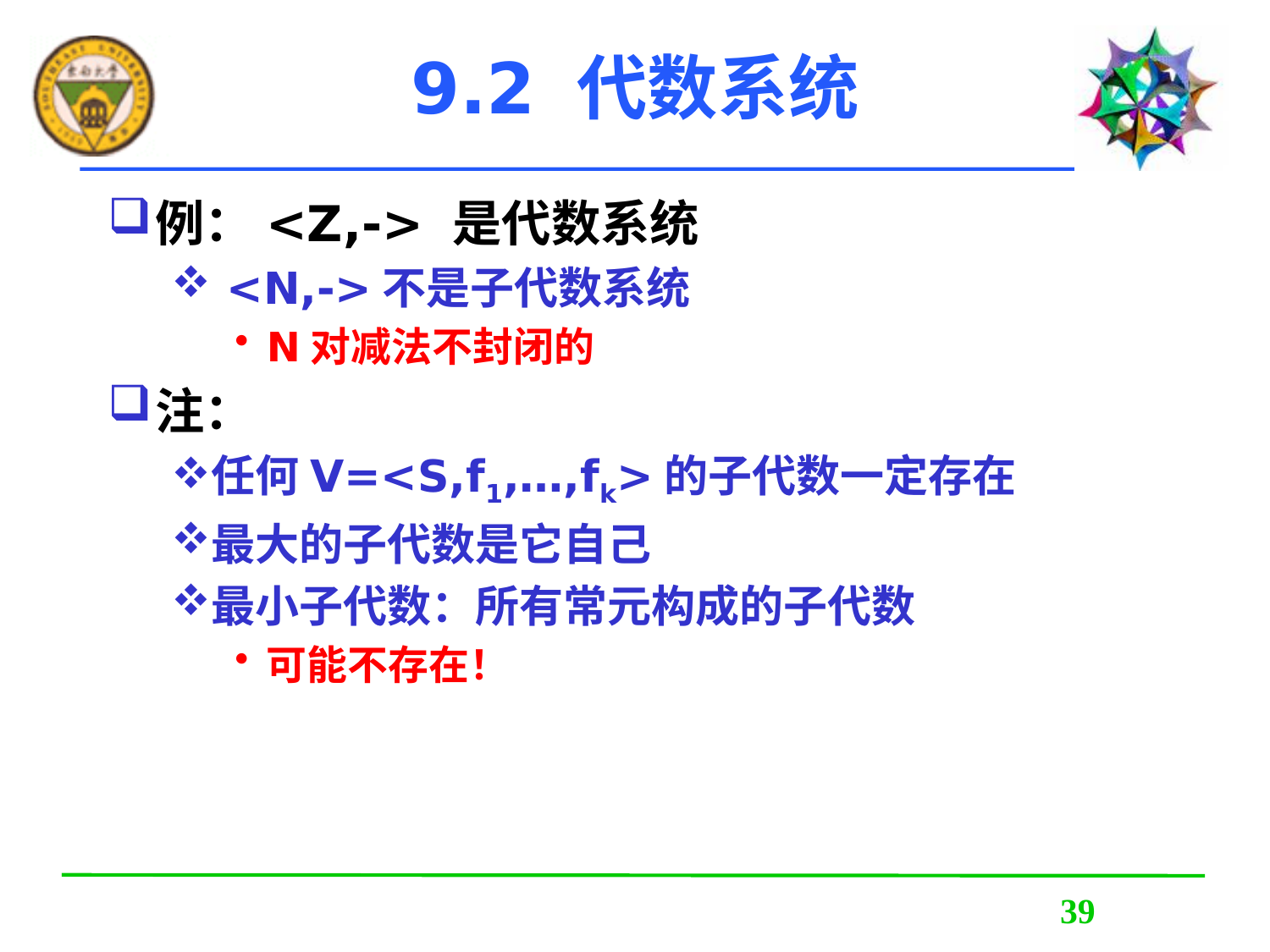

# 9.2 代数系统
例：<Z,-> 是代数系统
 <N,->不是子代数系统
N对减法不封闭的
注：
任何V=<S,f1,…,fk>的子代数一定存在
最大的子代数是它自己
最小子代数：所有常元构成的子代数
可能不存在！